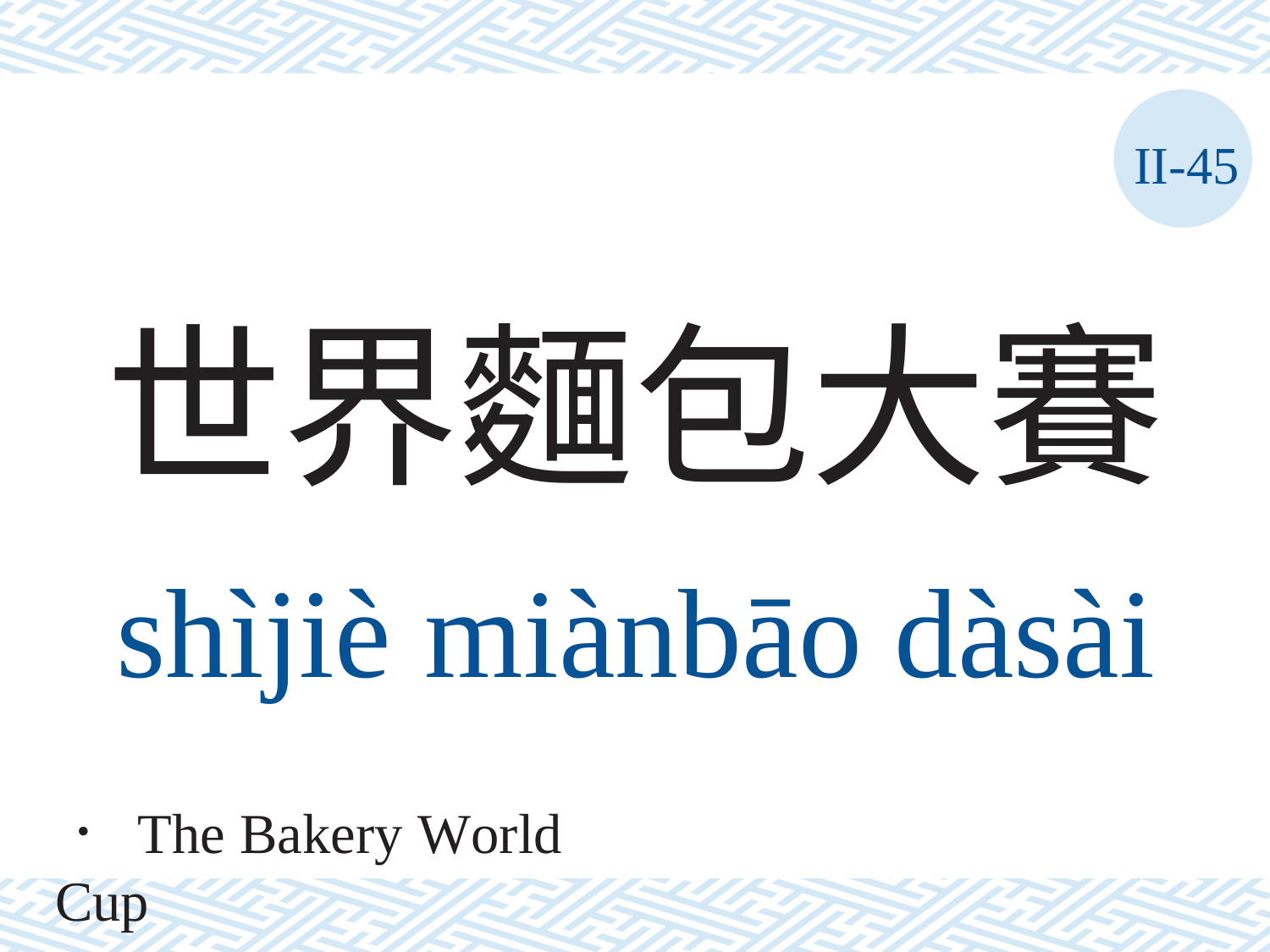

II-45
# 世界麵包大賽
shìjiè	miànbāo	dàsài
． The Bakery World Cup